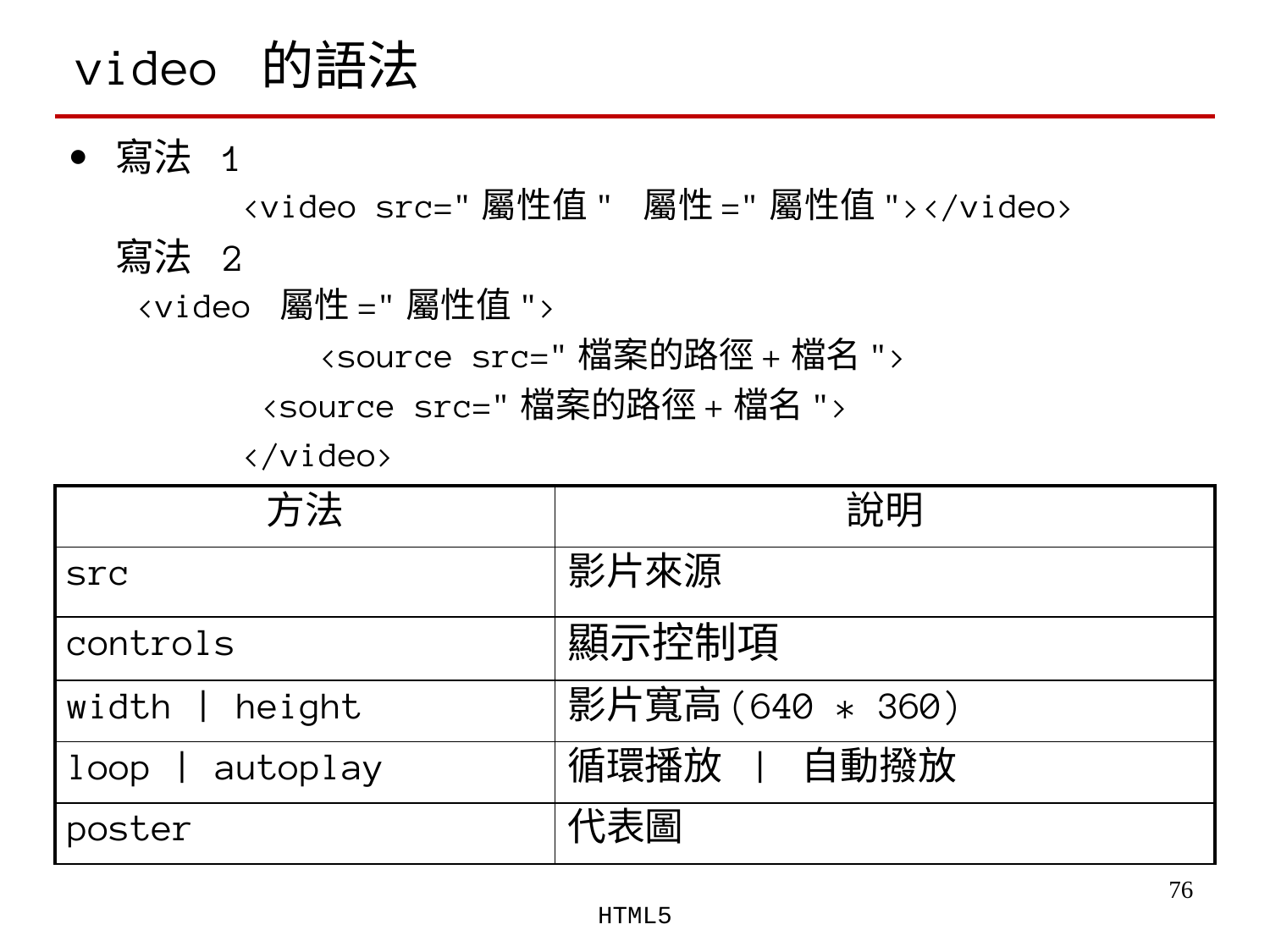

# video 的語法
寫法 1
	<video src="屬性值" 屬性="屬性值"></video>
	寫法 2
 <video 屬性="屬性值">
		    <source src="檔案的路徑+檔名">
	   	 <source src="檔案的路徑+檔名">
		</video>

| 方法 | 說明 |
| --- | --- |
| src | 影片來源 |
| controls | 顯示控制項 |
| width | height | 影片寬高(640 \* 360) |
| loop | autoplay | 循環播放 | 自動撥放 |
| poster | 代表圖 |
76
HTML5